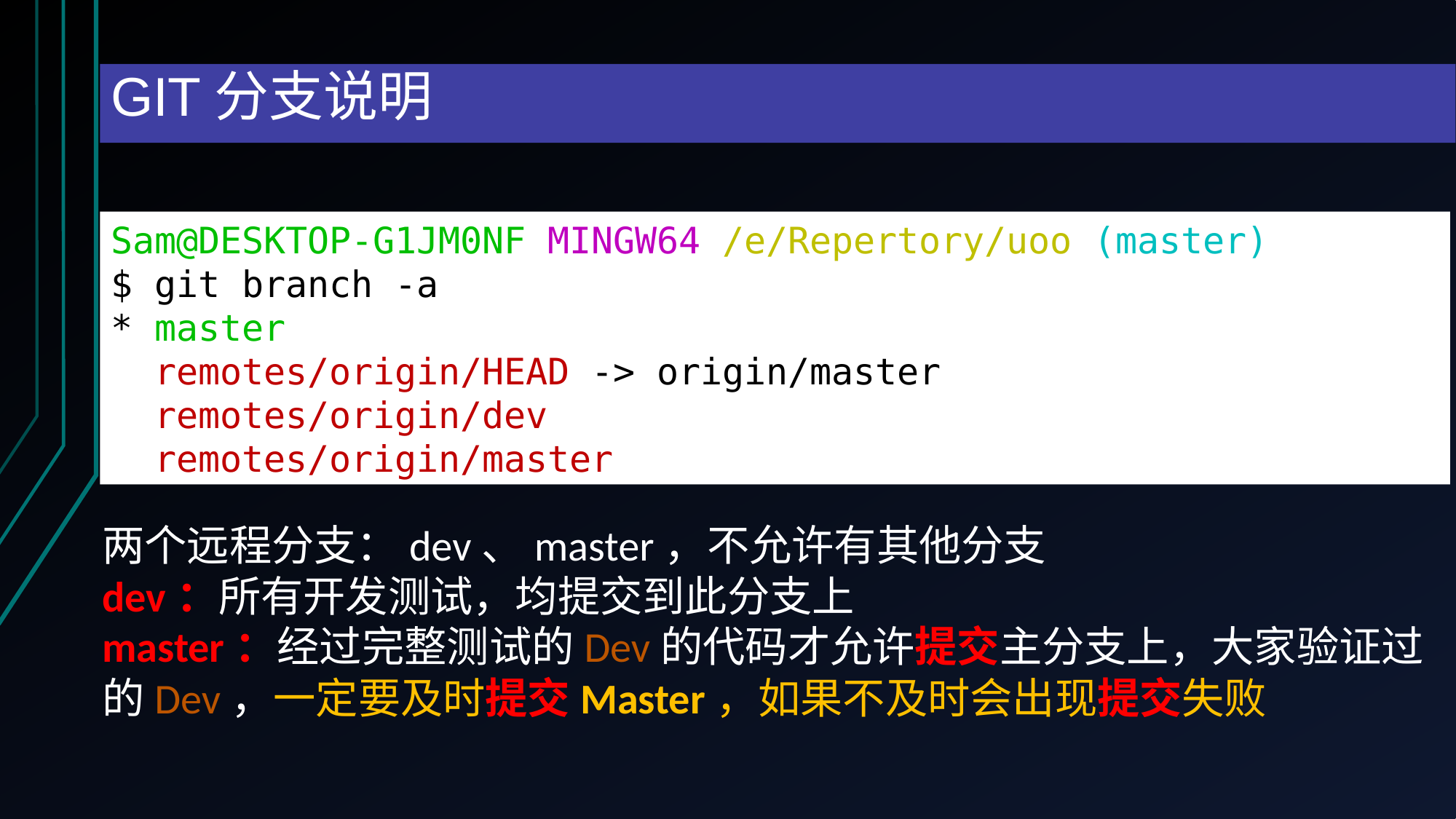

GIT分支说明
Sam@DESKTOP-G1JM0NF MINGW64 /e/Repertory/uoo (master)
$ git branch -a
* master
  remotes/origin/HEAD -> origin/master
  remotes/origin/dev
  remotes/origin/master
两个远程分支：dev、master，不允许有其他分支
dev：所有开发测试，均提交到此分支上
master：经过完整测试的Dev的代码才允许提交主分支上，大家验证过的Dev，一定要及时提交Master，如果不及时会出现提交失败